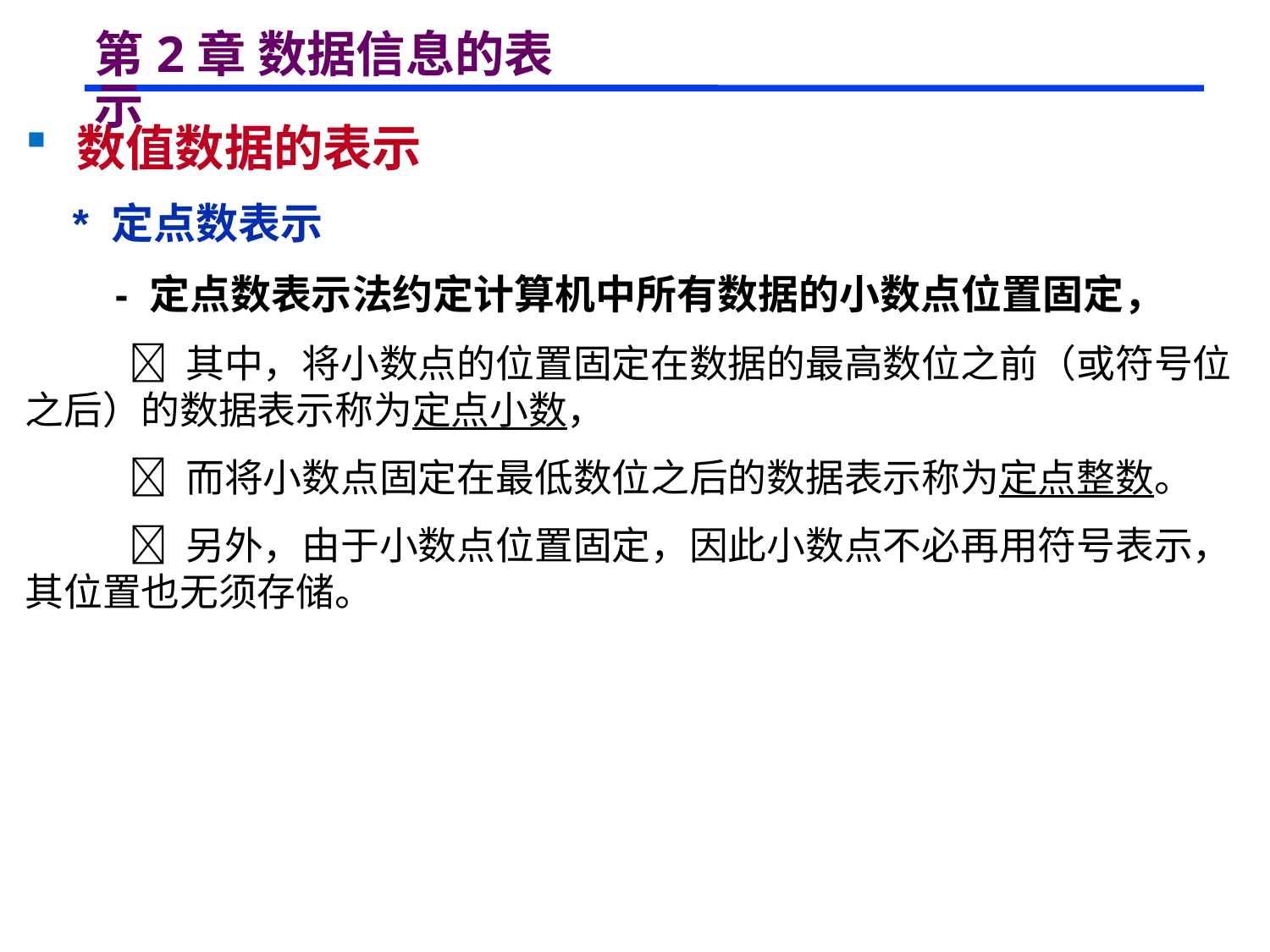

# 第2章 数据信息的表示
 数值数据的表示
    * 定点数表示
        - 定点数表示法约定计算机中所有数据的小数点位置固定，
            • 其中，将小数点的位置固定在数据的最高数位之前（或符号位之后）的数据表示称为定点小数，
            • 而将小数点固定在最低数位之后的数据表示称为定点整数。
            • 另外，由于小数点位置固定，因此小数点不必再用符号表示，其位置也无须存储。